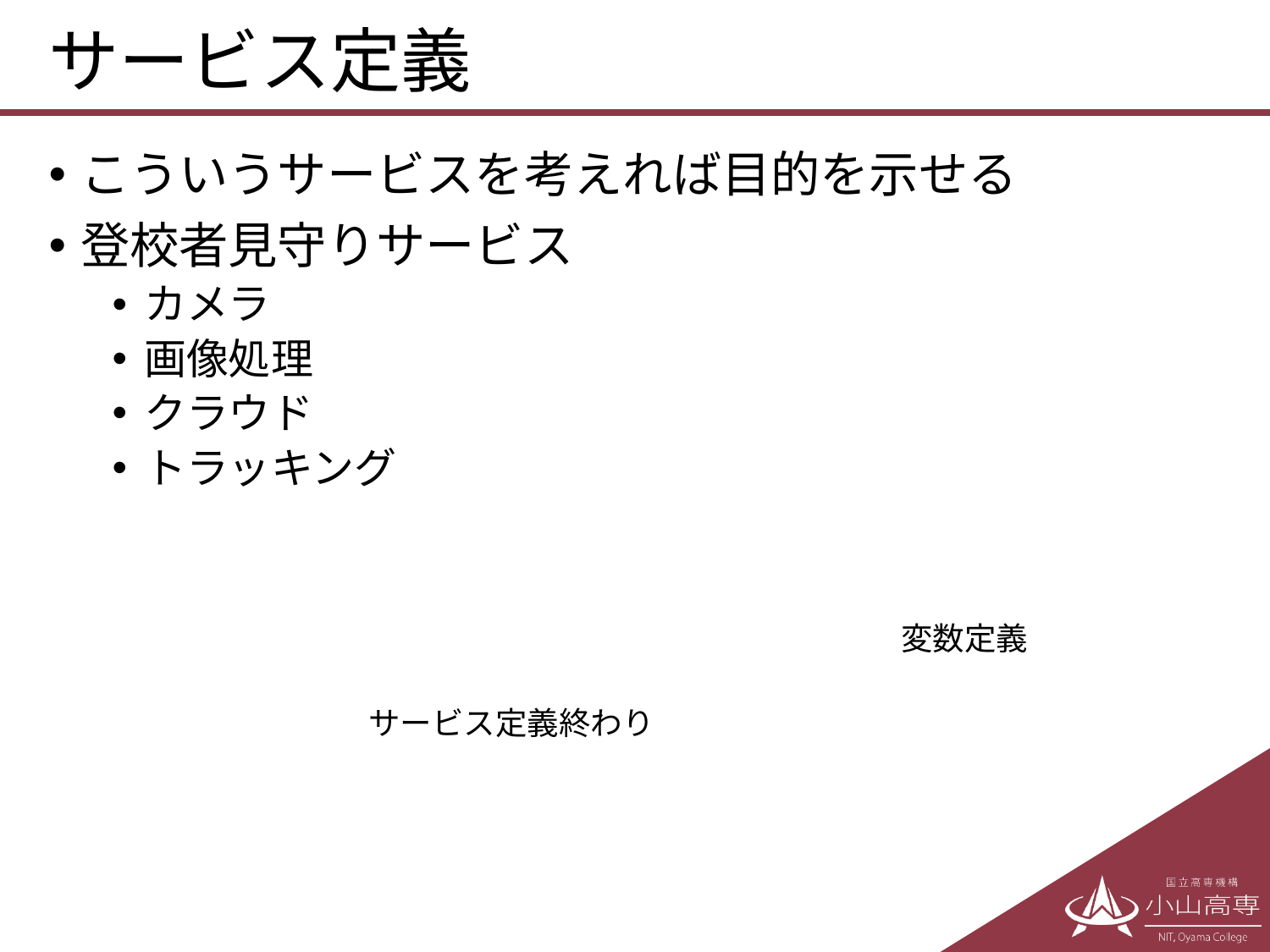

# サービス定義
こういうサービスを考えれば目的を示せる
登校者見守りサービス
カメラ
画像処理
クラウド
トラッキング
変数定義
サービス定義終わり